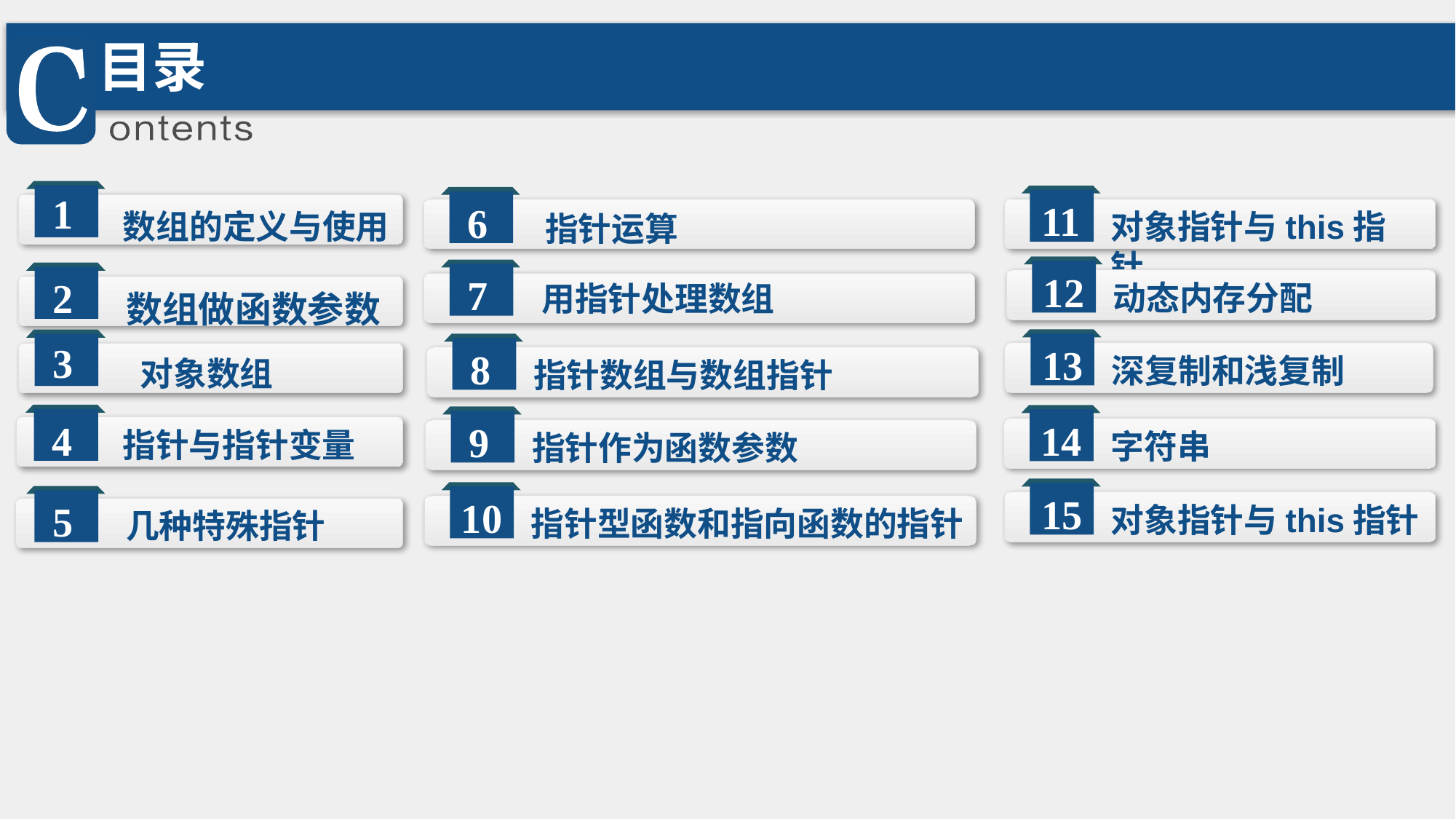

目录

1

11
6

数组的定义与使用
对象指针与this指针
指针运算

12

7

2

动态内存分配

用指针处理数组

数组做函数参数

3

13

8

深复制和浅复制

对象数组
指针数组与数组指针

4

14
9

指针与指针变量

字符串
指针作为函数参数

15

10

5

对象指针与this指针

指针型函数和指向函数的指针
几种特殊指针